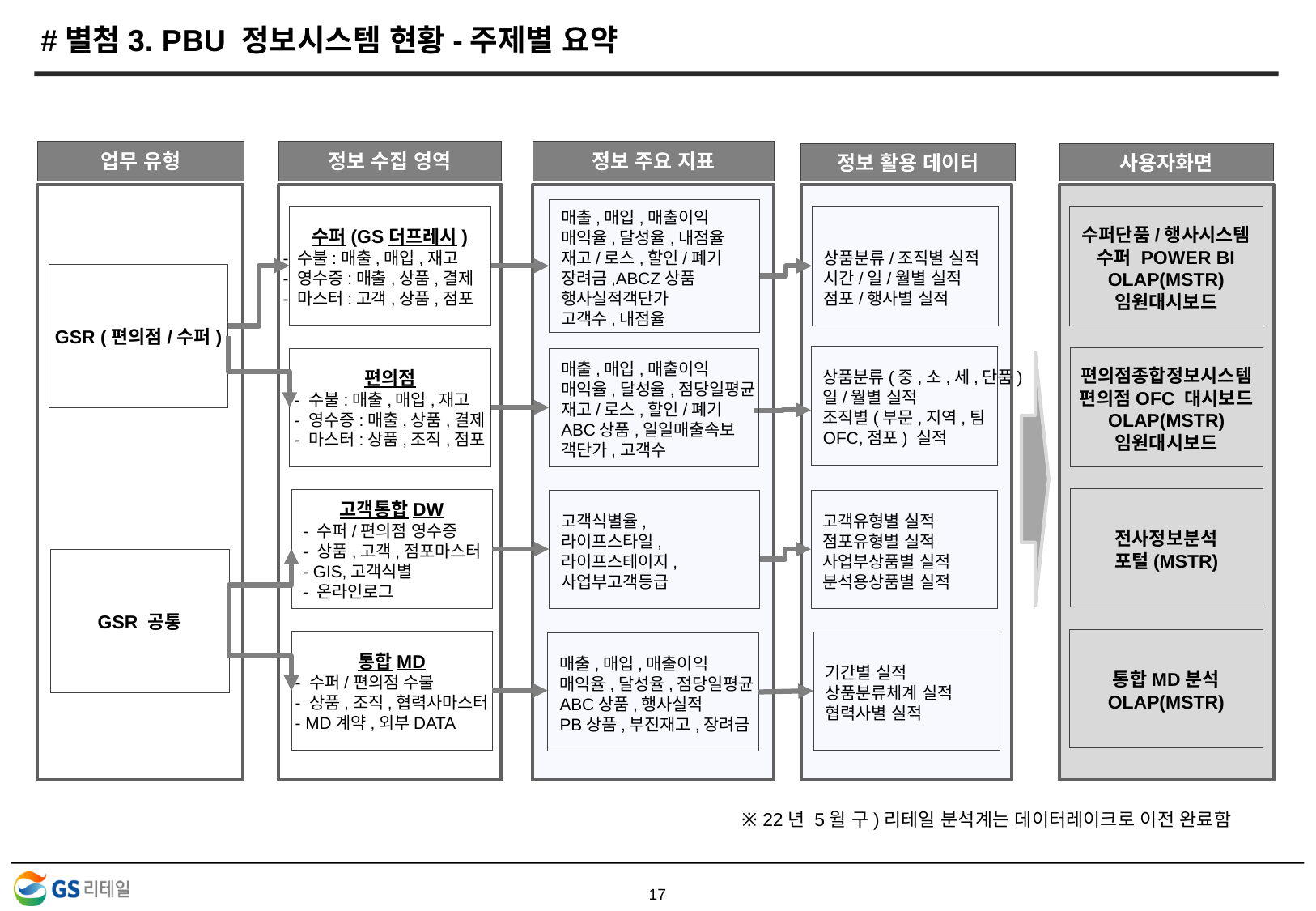

#별첨3. PBU 정보시스템 현황-주제별 요약
업무 유형
업무 유형
분석영역(기초DATA)
정보 수집 영역
주요 지표
정보 주요 지표
정보 활용 데이터
집계 데이터
분석시스템
사용자화면

매출,매입,매출이익
매익율,달성율,내점율
재고/로스,할인/폐기
장려금,ABCZ상품
행사실적객단가
고객수,내점율
수퍼(GS더프레시)
- 수불:매출,매입,재고
- 영수증:매출,상품,결제
- 마스터:고객,상품,점포

상품분류/조직별 실적
시간/일/월별 실적
점포/행사별 실적
수퍼단품/행사시스템
수퍼 POWER BI
OLAP(MSTR)
임원대시보드
GSR (편의점/수퍼)
상품분류(중,소,세,단품)
일/월별 실적
조직별(부문,지역,팀
OFC,점포) 실적
편의점종합정보시스템
편의점OFC 대시보드
OLAP(MSTR)
임원대시보드
편의점
- 수불:매출,매입,재고
- 영수증:매출,상품,결제
- 마스터:상품,조직,점포
매출,매입,매출이익
매익율,달성율,점당일평균
재고/로스,할인/폐기
ABC상품,일일매출속보
객단가,고객수

전사정보분석
포털(MSTR)
고객통합DW
- 수퍼/편의점 영수증
- 상품,고객,점포마스터
- GIS,고객식별
- 온라인로그
고객식별율,
라이프스타일,
라이프스테이지,
사업부고객등급
고객유형별 실적
점포유형별 실적
사업부상품별 실적
분석용상품별 실적
GSR 공통
통합MD분석
OLAP(MSTR)
통합MD
- 수퍼/편의점 수불
- 상품,조직,협력사마스터
- MD계약,외부DATA
기간별 실적
상품분류체계 실적
협력사별 실적
매출,매입,매출이익
매익율,달성율,점당일평균
ABC상품,행사실적
PB상품,부진재고,장려금
※ 22년 5월 구)리테일 분석계는 데이터레이크로 이전 완료함